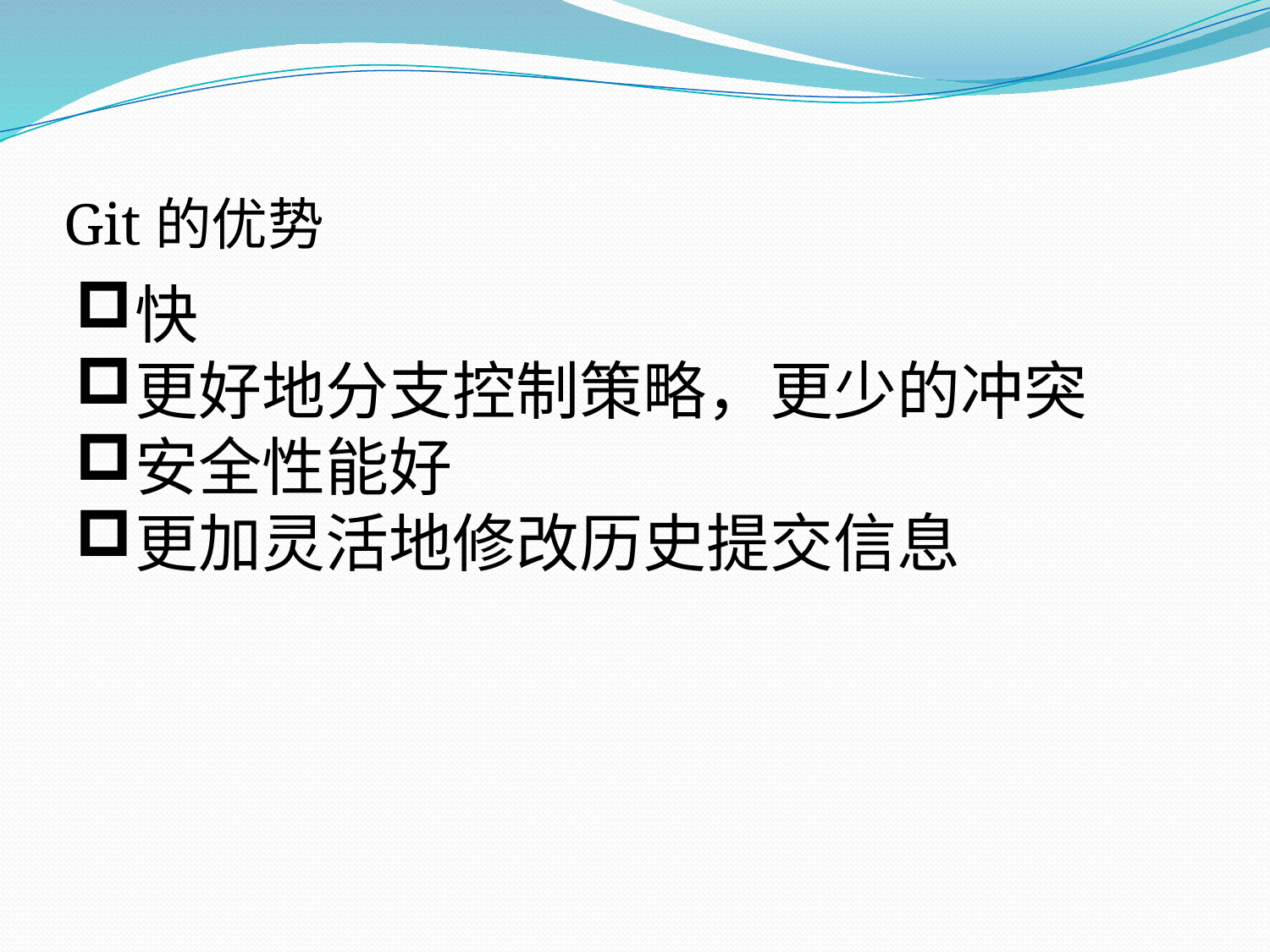

Git的优势
快
更好地分支控制策略，更少的冲突
安全性能好
更加灵活地修改历史提交信息